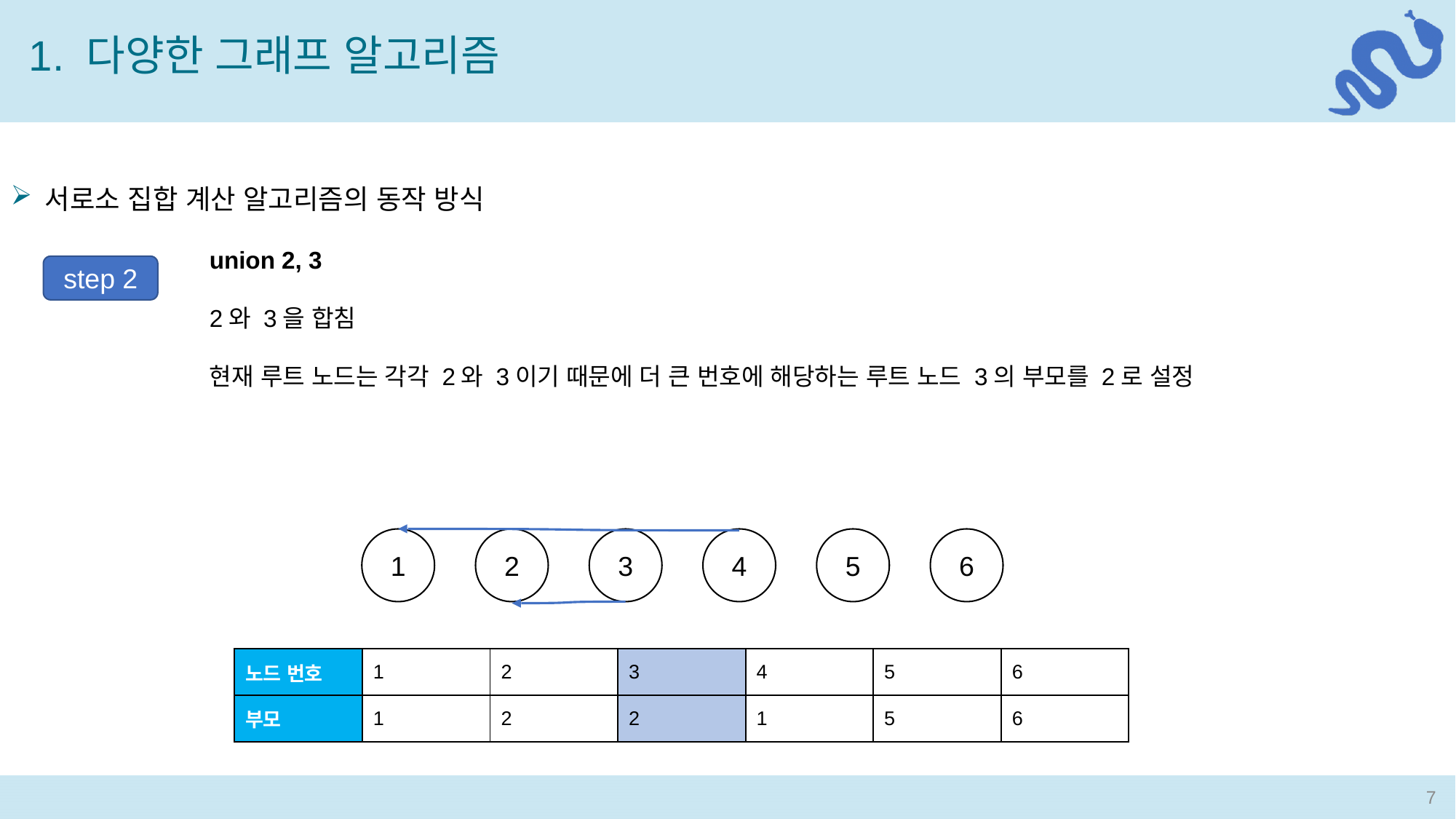

1. 다양한 그래프 알고리즘
서로소 집합 계산 알고리즘의 동작 방식
union 2, 3
2와 3을 합침
현재 루트 노드는 각각 2와 3이기 때문에 더 큰 번호에 해당하는 루트 노드 3의 부모를 2로 설정
step 2
1
2
3
4
5
6
| 노드 번호 | 1 | 2 | 3 | 4 | 5 | 6 |
| --- | --- | --- | --- | --- | --- | --- |
| 부모 | 1 | 2 | 2 | 1 | 5 | 6 |
7